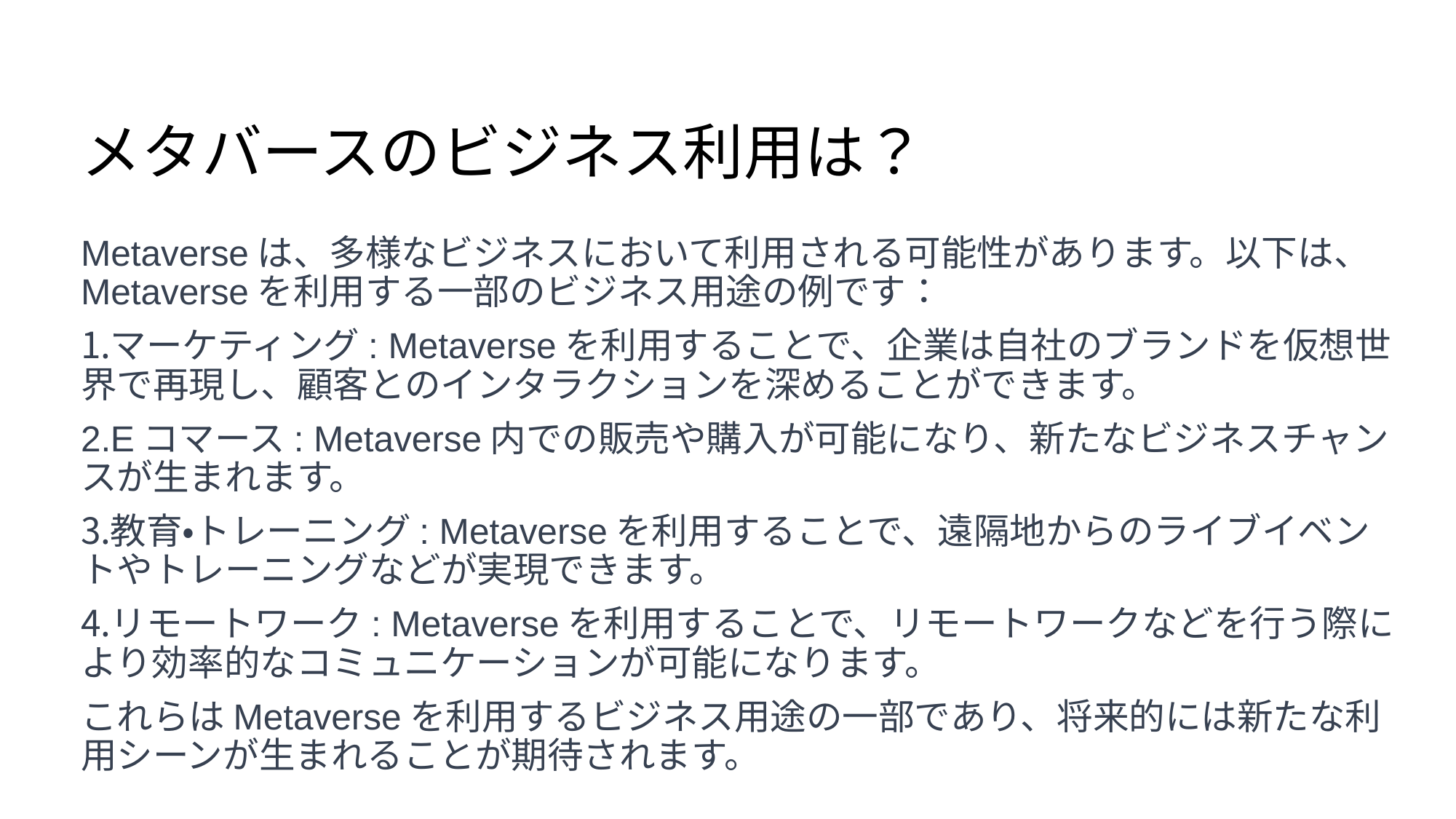

メタバースのビジネス利用は？

Metaverseは、多様なビジネスにおいて利用される可能性があります。以下は、Metaverseを利用する一部のビジネス用途の例です：
マーケティング: Metaverseを利用することで、企業は自社のブランドを仮想世界で再現し、顧客とのインタラクションを深めることができます。
Eコマース: Metaverse内での販売や購入が可能になり、新たなビジネスチャンスが生まれます。
教育・トレーニング: Metaverseを利用することで、遠隔地からのライブイベントやトレーニングなどが実現できます。
リモートワーク: Metaverseを利用することで、リモートワークなどを行う際により効率的なコミュニケーションが可能になります。
これらはMetaverseを利用するビジネス用途の一部であり、将来的には新たな利用シーンが生まれることが期待されます。